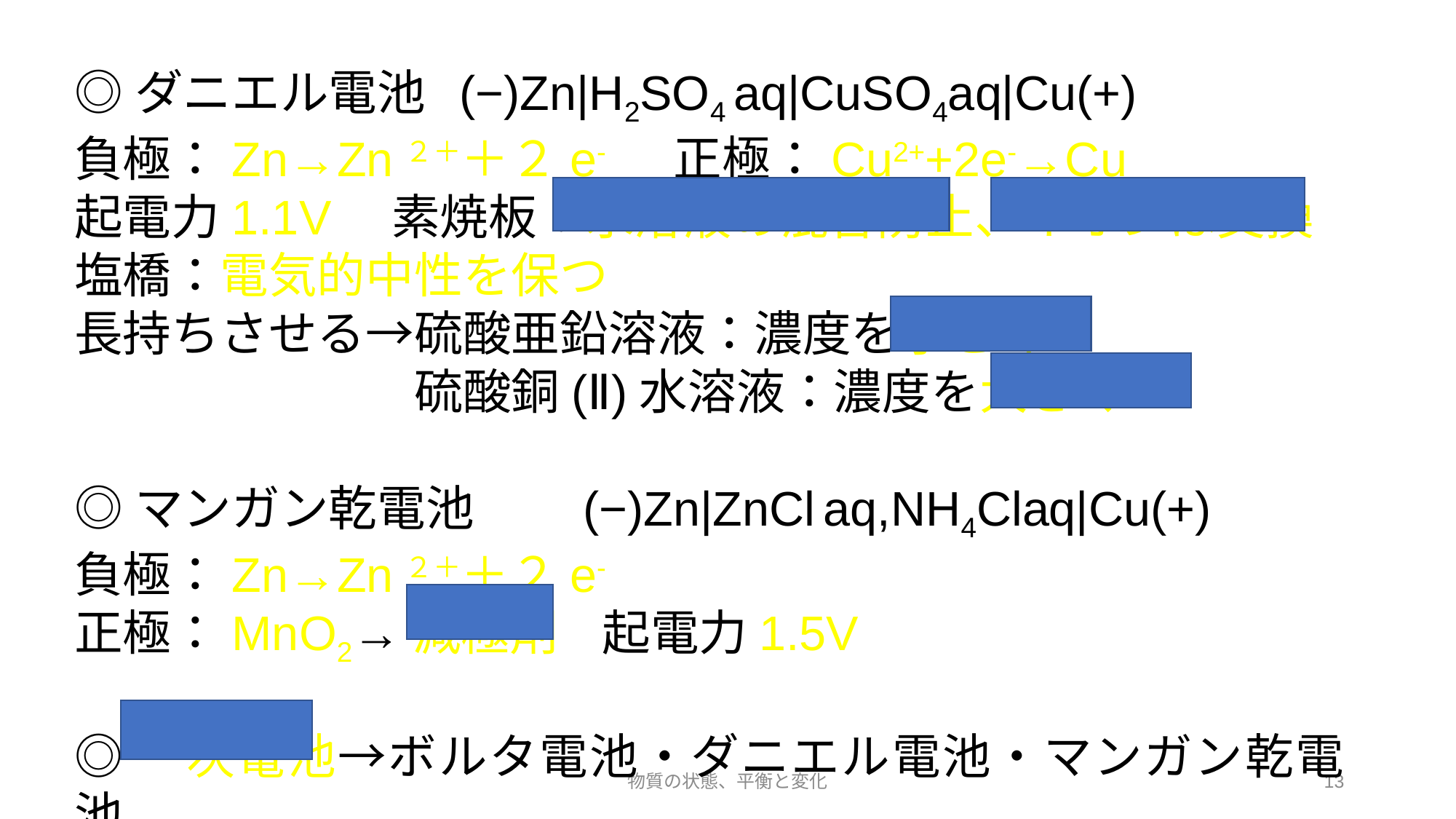

◎ダニエル電池  (−)Zn|H2SO4 aq|CuSO4aq|Cu(+)
負極：Zn→Zn２＋＋２e-　　正極：Cu2++2e-→Cu
起電力1.1V　素焼板：水溶液の混合防止、イオンは交換
塩橋：電気的中性を保つ
長持ちさせる→硫酸亜鉛溶液：濃度を小さく
　　　　　　　硫酸銅(Ⅱ)水溶液：濃度を大きく

◎マンガン乾電池　　(−)Zn|ZnCl aq,NH4Claq|Cu(+)
負極：Zn→Zn２＋＋２e-
正極：MnO2→減極剤    起電力1.5V

◎一次電池→ボルタ電池・ダニエル電池・マンガン乾電池

物質の状態、平衡と変化
13